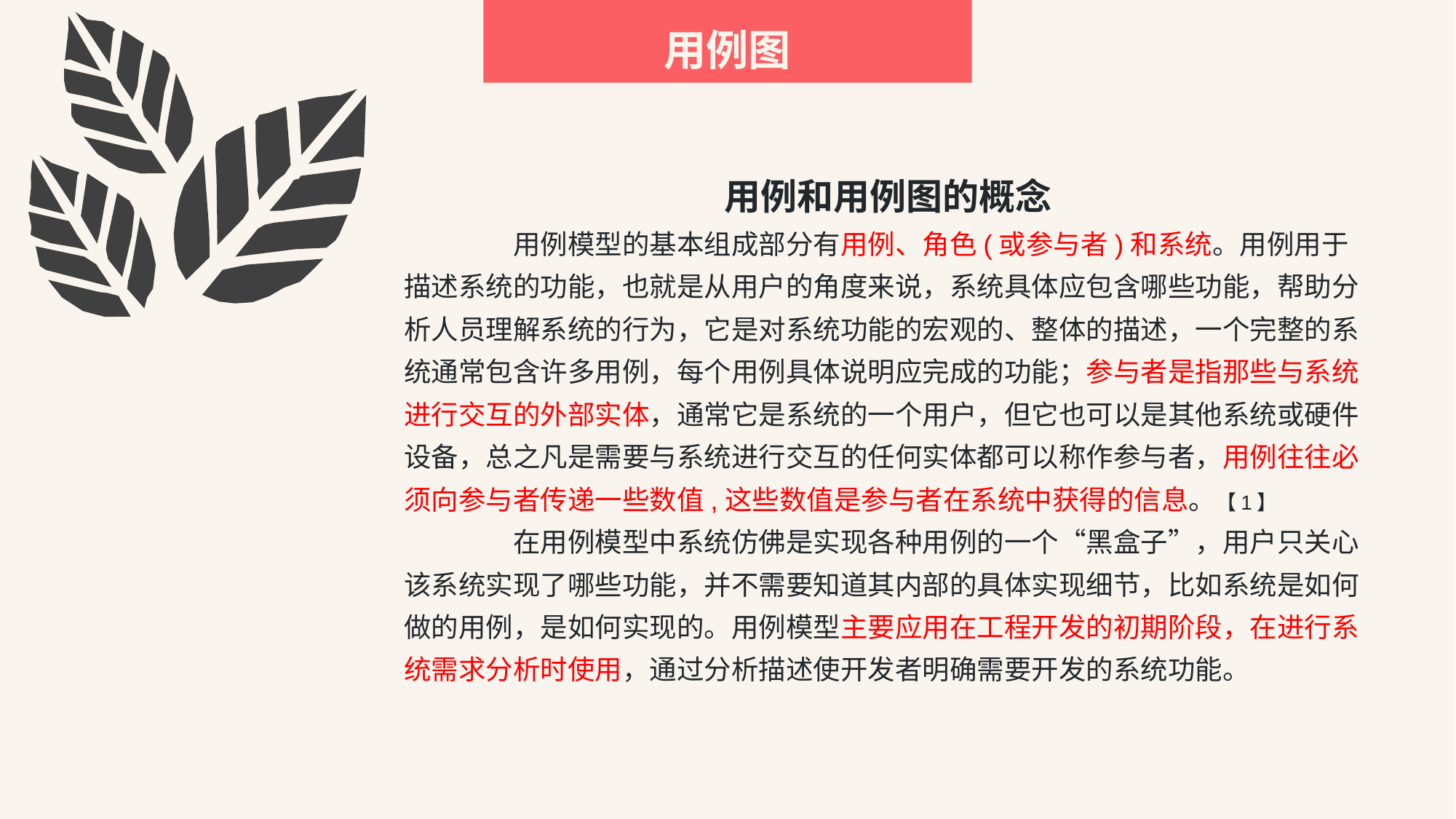

用例图
用例和用例图的概念
	用例模型的基本组成部分有用例、角色(或参与者)和系统。用例用于描述系统的功能，也就是从用户的角度来说，系统具体应包含哪些功能，帮助分析人员理解系统的行为，它是对系统功能的宏观的、整体的描述，一个完整的系统通常包含许多用例，每个用例具体说明应完成的功能；参与者是指那些与系统进行交互的外部实体，通常它是系统的一个用户，但它也可以是其他系统或硬件设备，总之凡是需要与系统进行交互的任何实体都可以称作参与者，用例往往必须向参与者传递一些数值,这些数值是参与者在系统中获得的信息。【1】
	在用例模型中系统仿佛是实现各种用例的一个“黑盒子”，用户只关心该系统实现了哪些功能，并不需要知道其内部的具体实现细节，比如系统是如何做的用例，是如何实现的。用例模型主要应用在工程开发的初期阶段，在进行系统需求分析时使用，通过分析描述使开发者明确需要开发的系统功能。